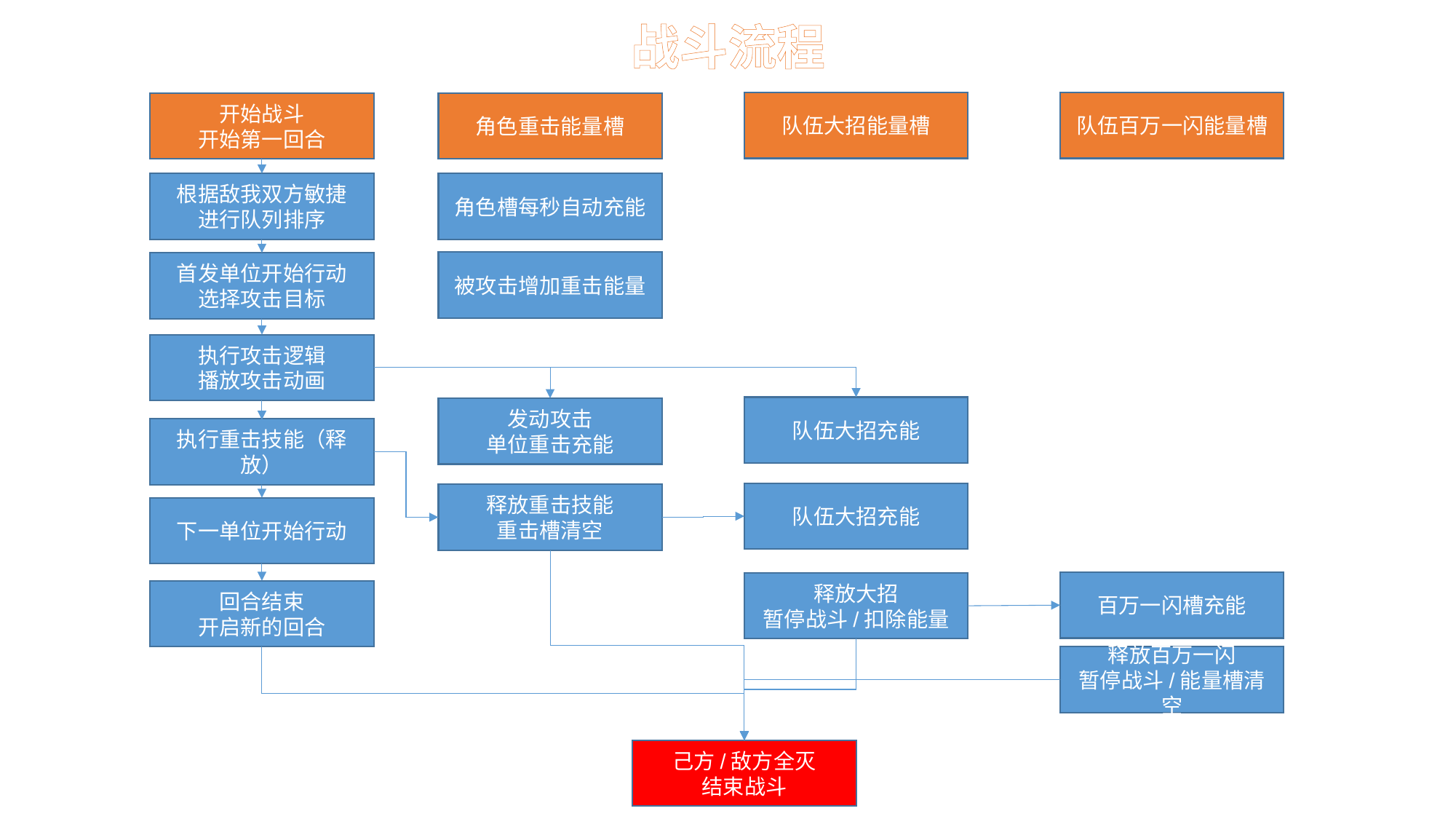

战斗流程
队伍大招能量槽
队伍百万一闪能量槽
开始战斗
开始第一回合
角色重击能量槽
根据敌我双方敏捷
进行队列排序
角色槽每秒自动充能
被攻击增加重击能量
首发单位开始行动
选择攻击目标
执行攻击逻辑
播放攻击动画
队伍大招充能
发动攻击
单位重击充能
执行重击技能（释放）
队伍大招充能
释放重击技能
重击槽清空
下一单位开始行动
百万一闪槽充能
释放大招
暂停战斗/扣除能量
回合结束
开启新的回合
释放百万一闪
暂停战斗/能量槽清空
己方/敌方全灭
结束战斗